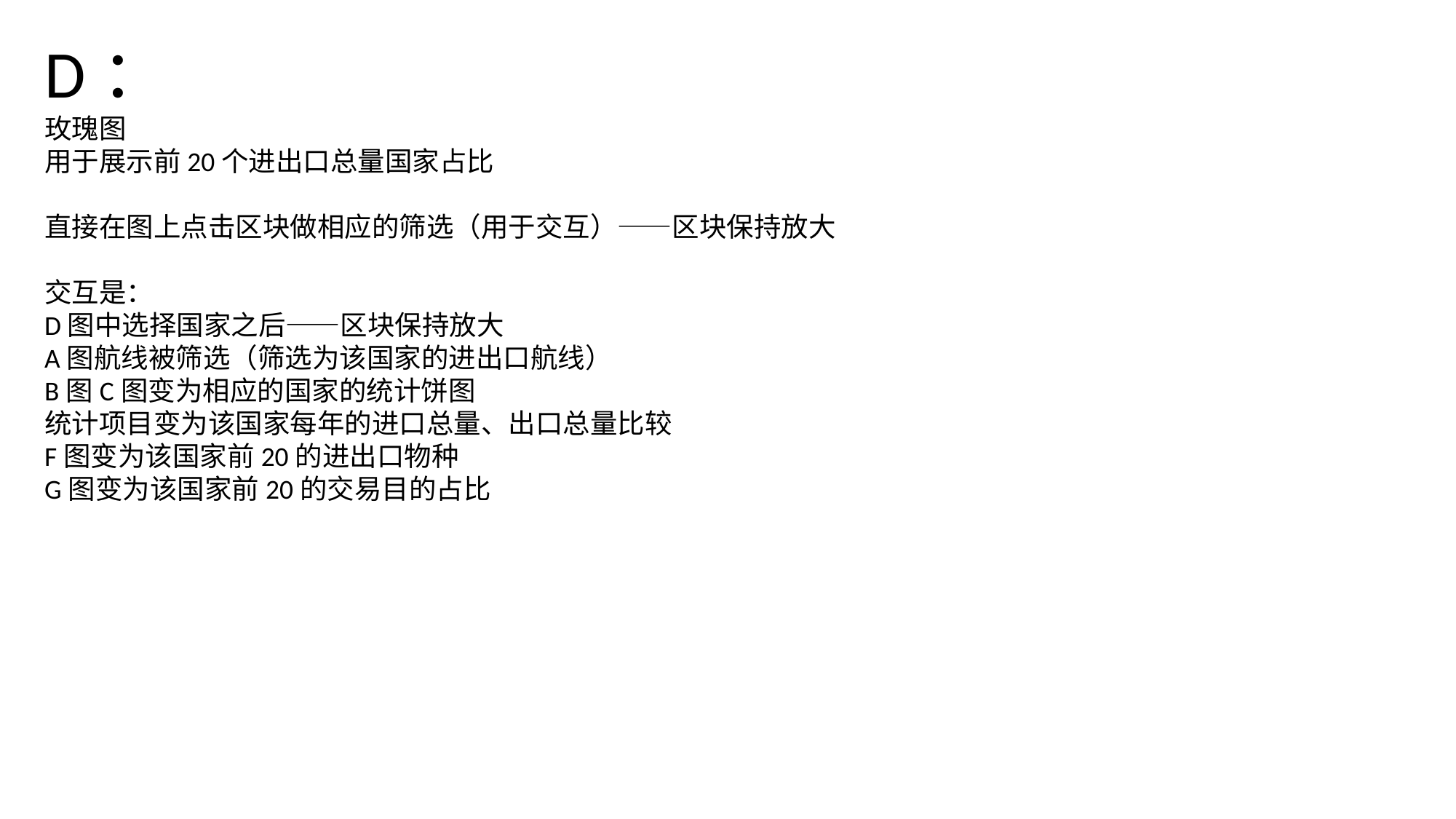

D：
玫瑰图
用于展示前20个进出口总量国家占比

直接在图上点击区块做相应的筛选（用于交互）——区块保持放大

交互是：
D图中选择国家之后——区块保持放大
A图航线被筛选（筛选为该国家的进出口航线）
B图C图变为相应的国家的统计饼图
统计项目变为该国家每年的进口总量、出口总量比较
F图变为该国家前20的进出口物种
G图变为该国家前20的交易目的占比